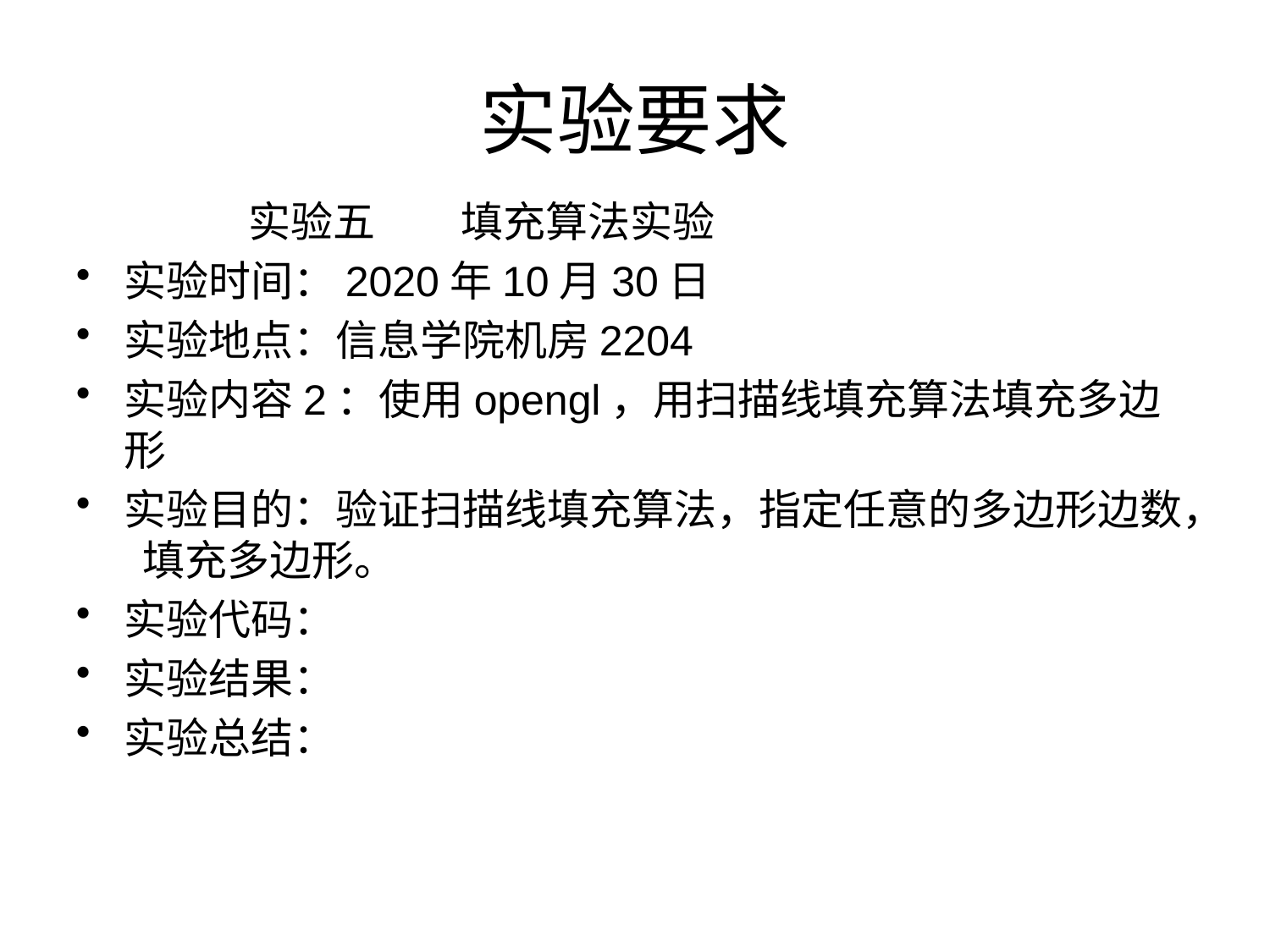

# 实验要求
                 实验五         填充算法实验
实验时间：2020年10月30日
实验地点：信息学院机房2204
实验内容2：使用opengl，用扫描线填充算法填充多边形
实验目的：验证扫描线填充算法，指定任意的多边形边数，  填充多边形。
实验代码：
实验结果：
实验总结：